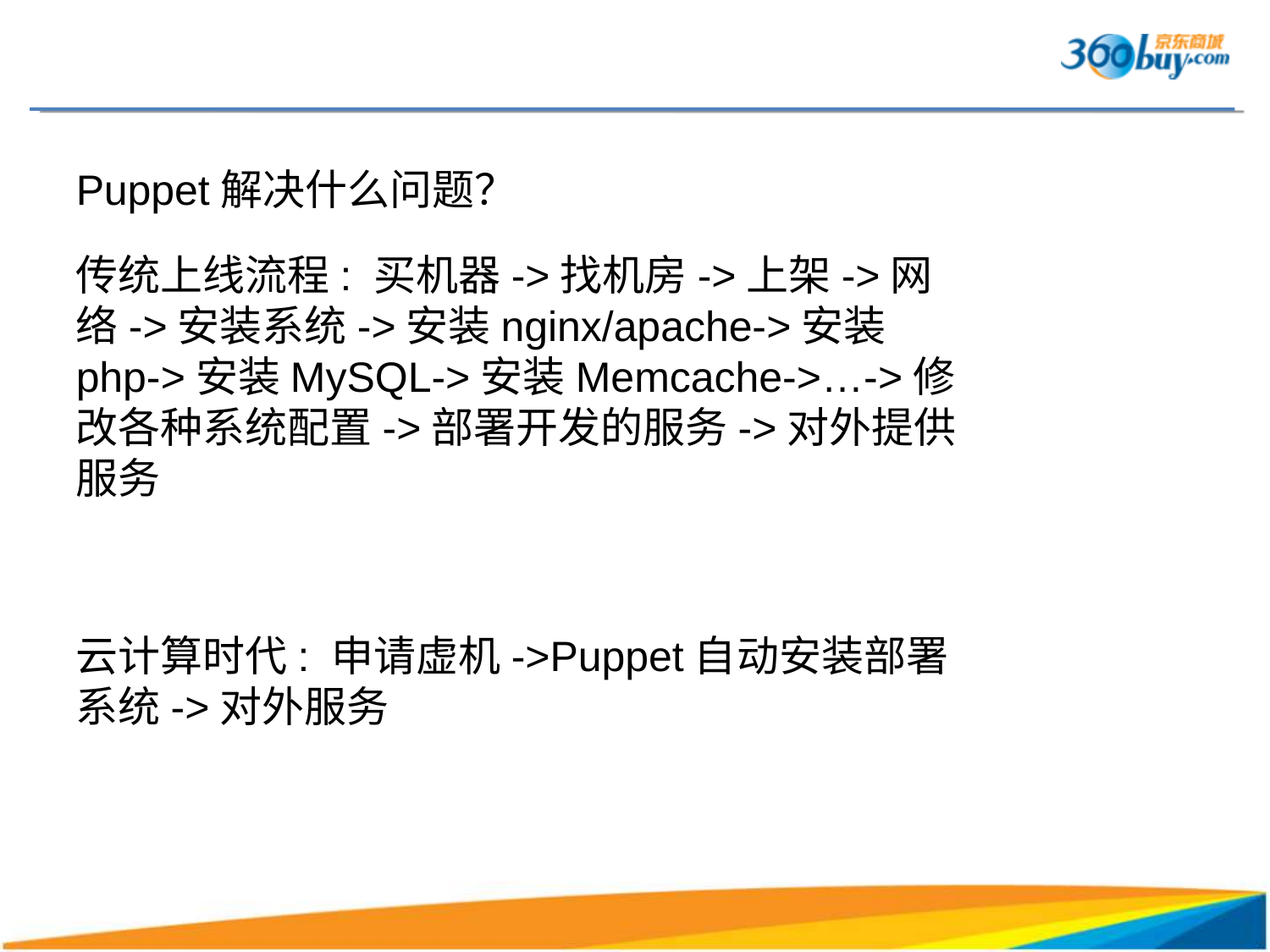

Puppet解决什么问题？
传统上线流程: 买机器->找机房->上架->网络->安装系统->安装nginx/apache->安装php->安装MySQL->安装Memcache->…->修改各种系统配置->部署开发的服务->对外提供服务

云计算时代: 申请虚机->Puppet自动安装部署系统->对外服务